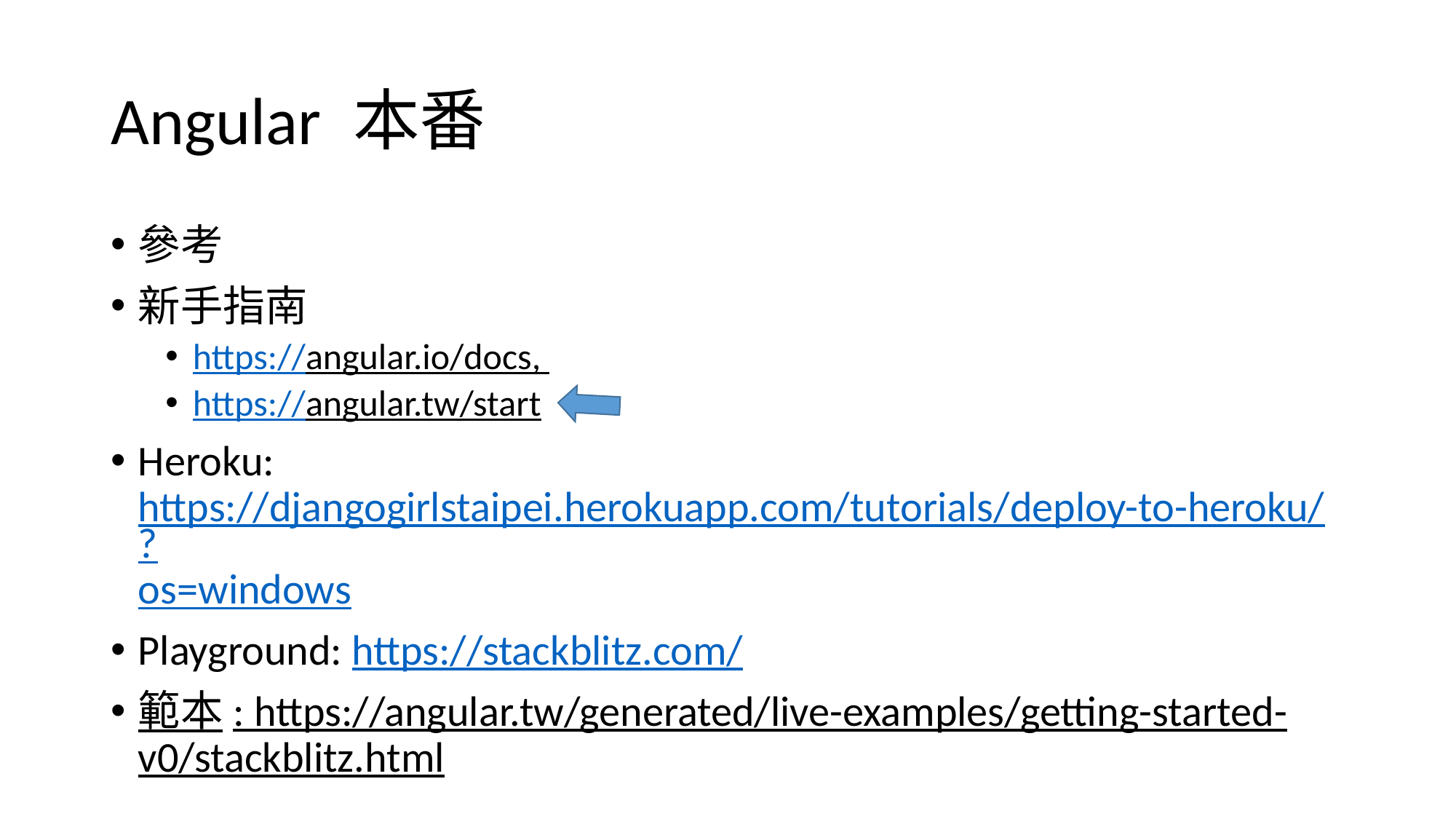

# Angular 本番
參考
新手指南
https://angular.io/docs,
https://angular.tw/start
Heroku: https://djangogirlstaipei.herokuapp.com/tutorials/deploy-to-heroku/?os=windows
Playground: https://stackblitz.com/
範本: https://angular.tw/generated/live-examples/getting-started-v0/stackblitz.html